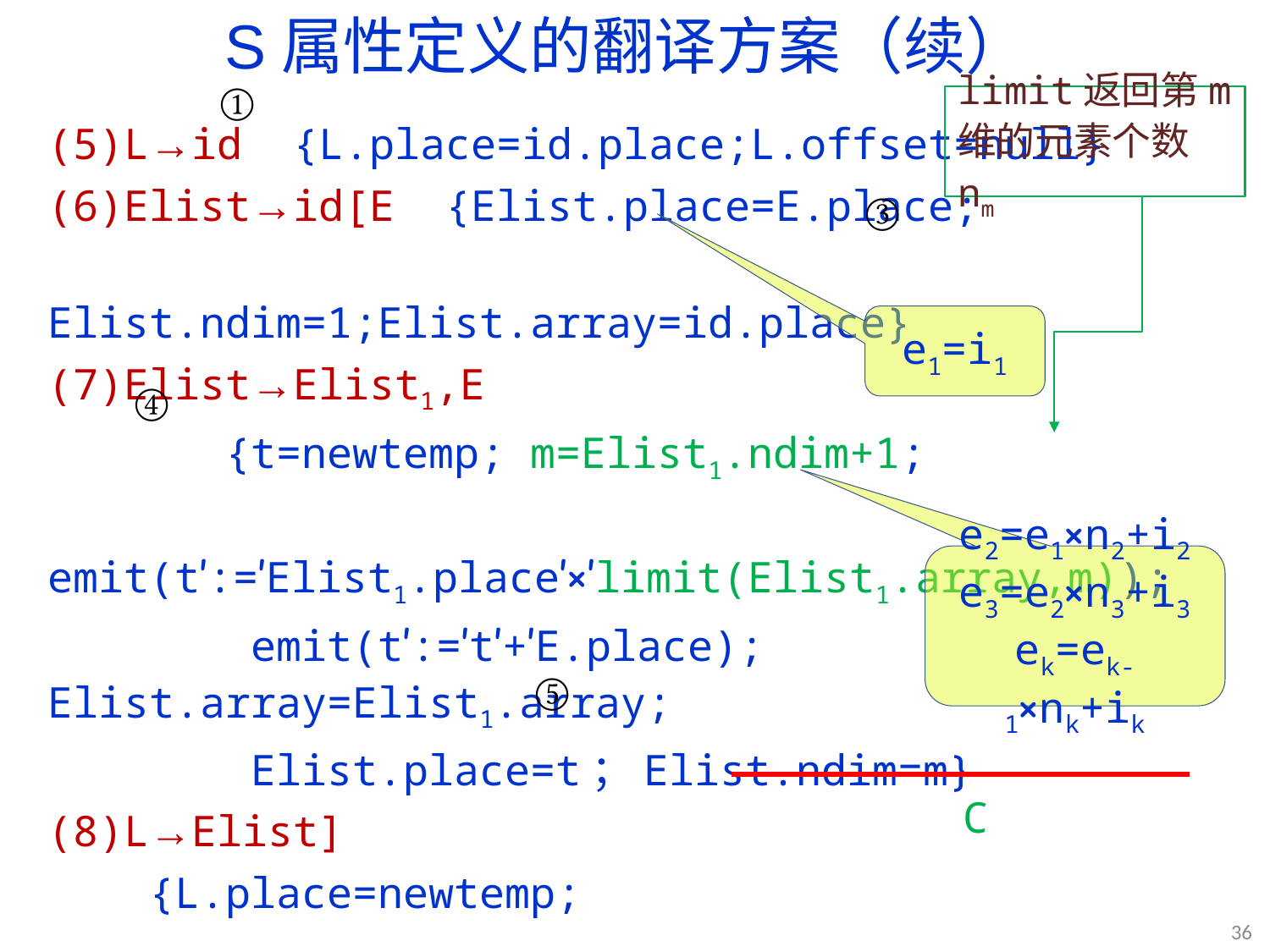

# S属性定义的翻译方案（续）
①
limit返回第m维的元素个数nm

(5)L→id  {L.place=id.place;L.offset=null}
(6)Elist→id[E  {Elist.place=E.place;
                Elist.ndim=1;Elist.array=id.place}
(7)Elist→Elist1,E
       {t=newtemp; m=Elist1.ndim+1;
        emit(t’:=’Elist1.place’×’limit(Elist1.array,m));
        emit(t’:=’t’+’E.place); Elist.array=Elist1.array;
        Elist.place=t；Elist.ndim=m}
(8)L→Elist]
    {L.place=newtemp;
     emit(L.place’:=’Elist.array’-’invariant(Elist.array));
     L.offset=newtemp;
     emit(L.offset’:=’w’×’Elist.place)}
③
e1=i1
④
e2=e1×n2+i2
e3=e2×n3+i3
ek=ek-1×nk+ik
⑤
C
36